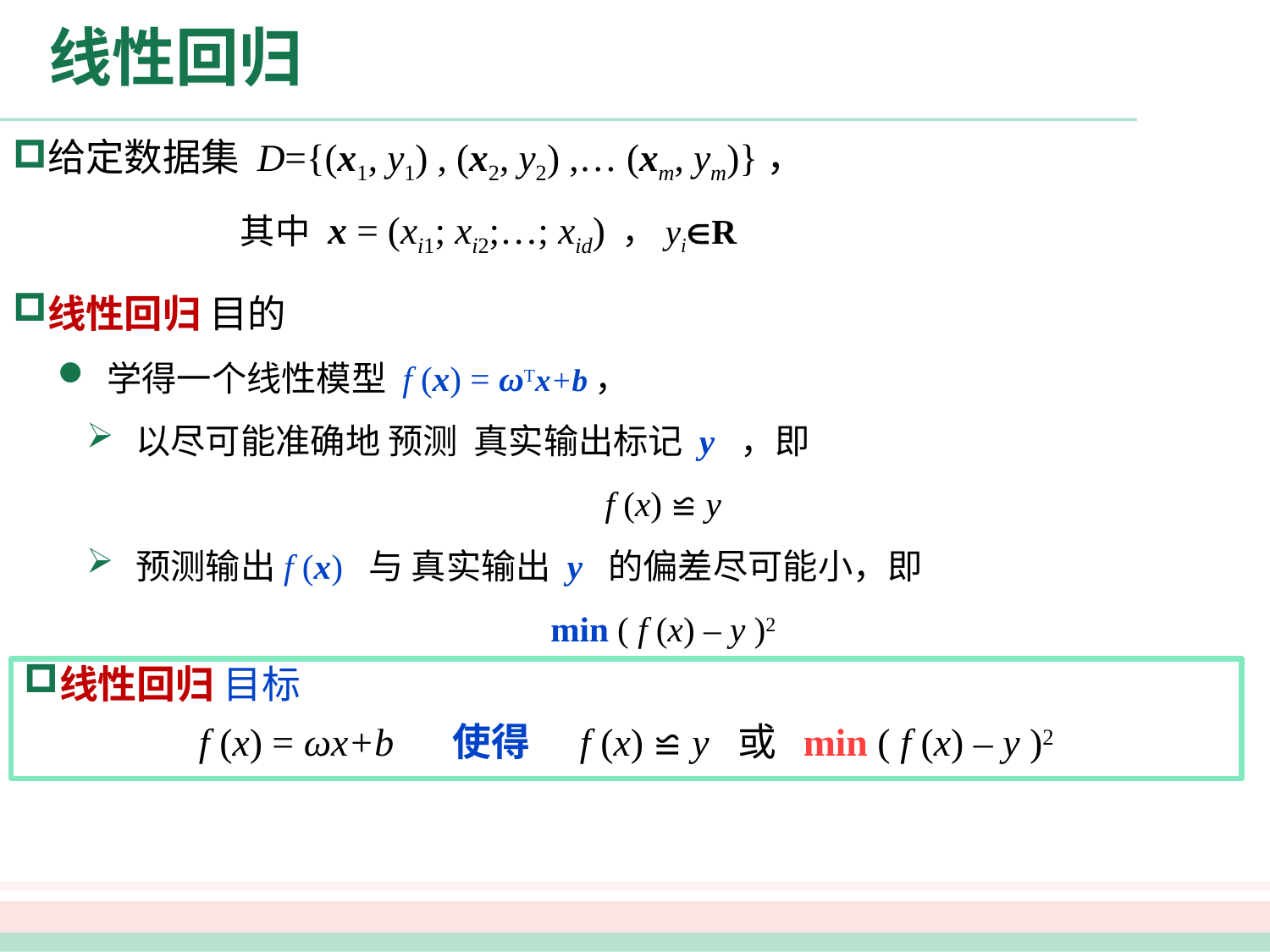

# 线性回归
给定数据集 D={(x1, y1) , (x2, y2) ,… (xm, ym)}，
                            其中 x = (xi1; xi2;…; xid) ，yi∈R
线性回归 目的
学得一个线性模型 f (x) = ωTx+b，
以尽可能准确地 预测  真实输出标记 y  ，即
f (x) ≌ y
预测输出f (x)  与 真实输出 y  的偏差尽可能小，即
min ( f (x) – y )2
线性回归 目标
f (x) = ωx+b	使得	f (x) ≌ y  或  min ( f (x) – y )2